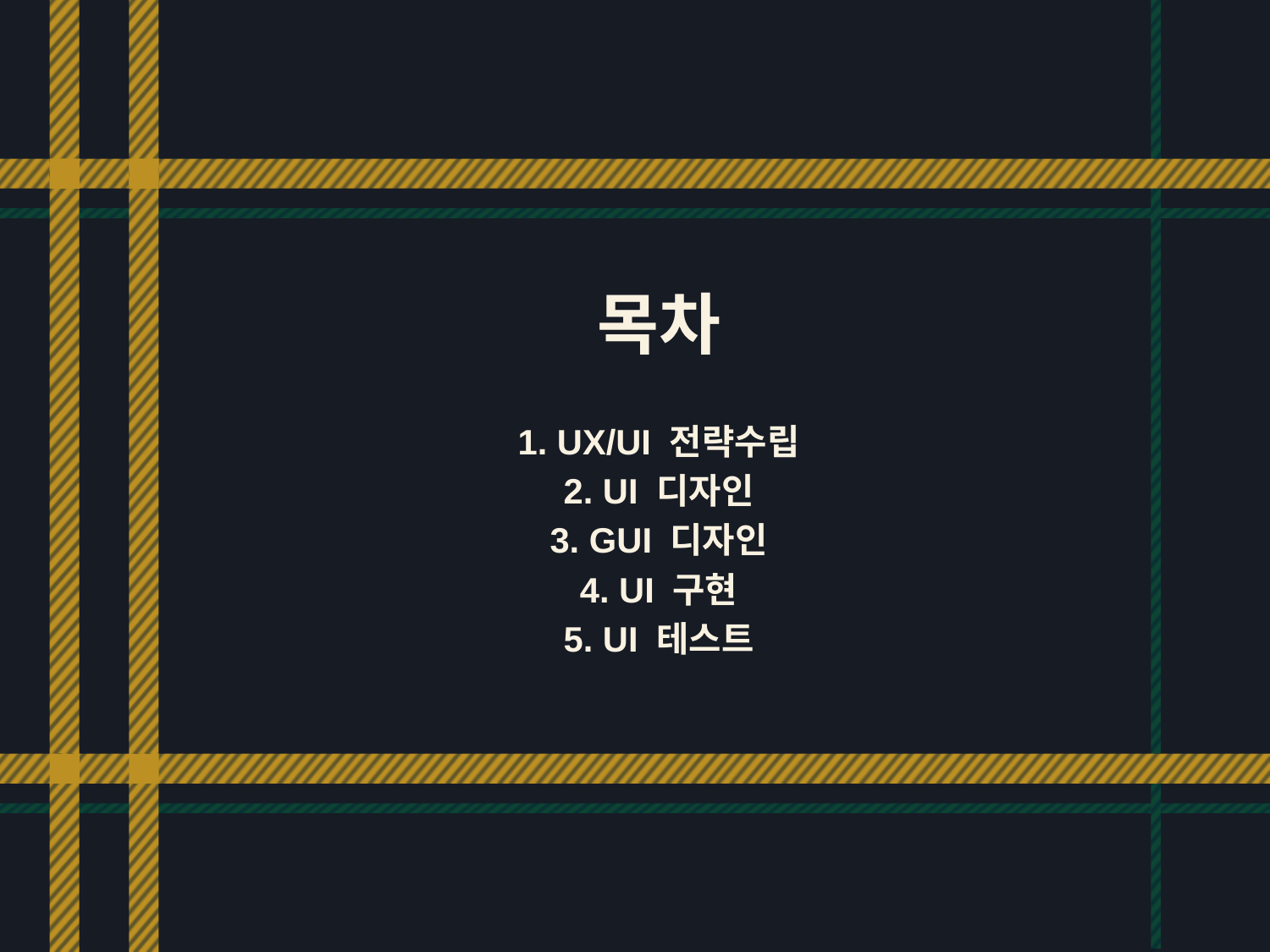

목차

1. UX/UI 전략수립
2. UI 디자인
3. GUI 디자인
4. UI 구현
5. UI 테스트